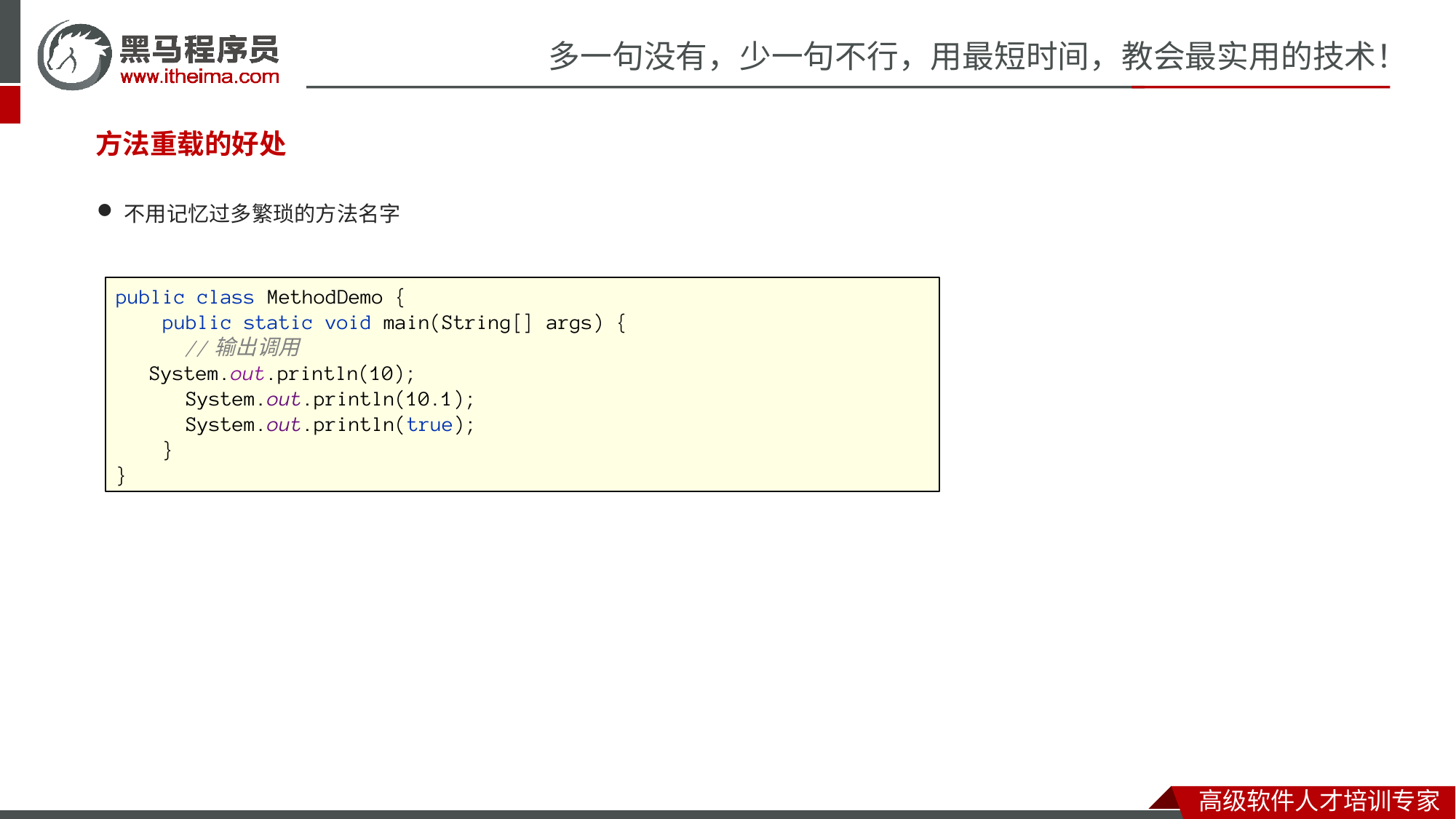

#
方法重载的好处
不用记忆过多繁琐的方法名字
public class MethodDemo {
    public static void main(String[] args) {
      //输出调用
      System.out.println(10);
      System.out.println(10.1);
      System.out.println(true);
    }
}